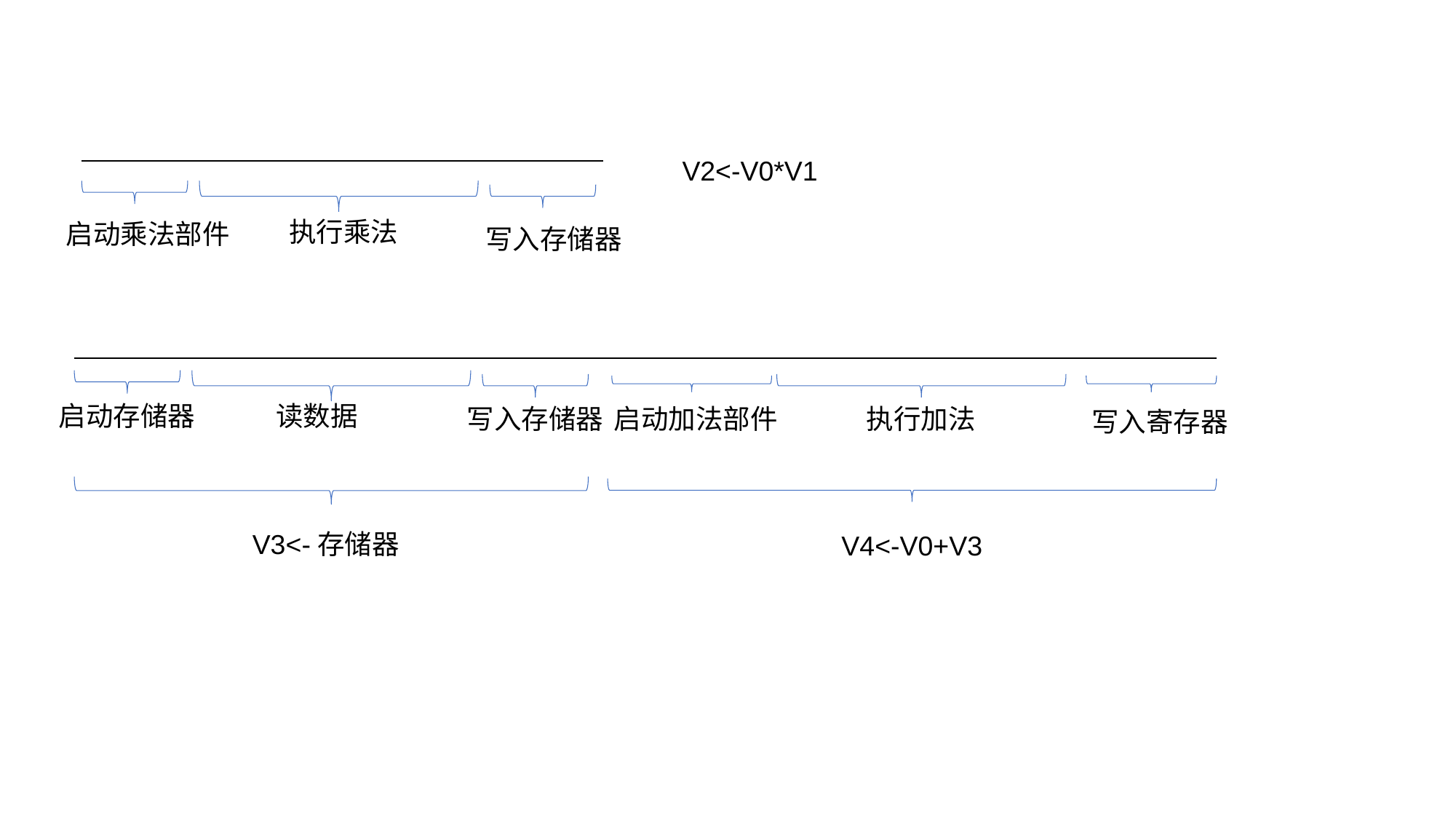

V2<-V0*V1

执行乘法
启动乘法部件
写入存储器

启动存储器
读数据
启动加法部件
执行加法
写入存储器
写入寄存器
V3<-存储器
V4<-V0+V3